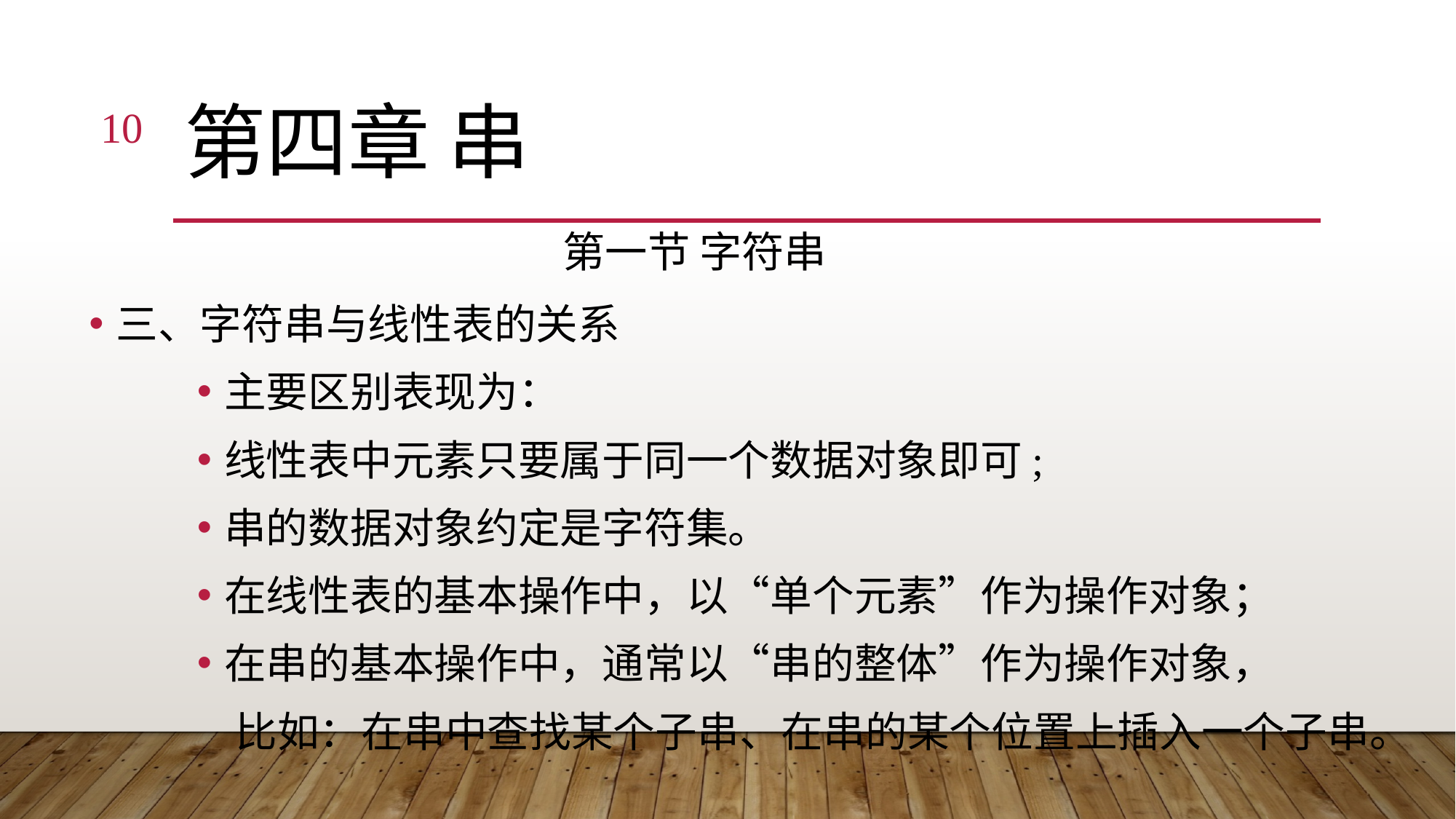

10
# 第四章 串
第一节 字符串
三、字符串与线性表的关系
主要区别表现为：
线性表中元素只要属于同一个数据对象即可;
串的数据对象约定是字符集。
在线性表的基本操作中，以“单个元素”作为操作对象；
在串的基本操作中，通常以“串的整体”作为操作对象，
   比如：在串中查找某个子串、在串的某个位置上插入一个子串。